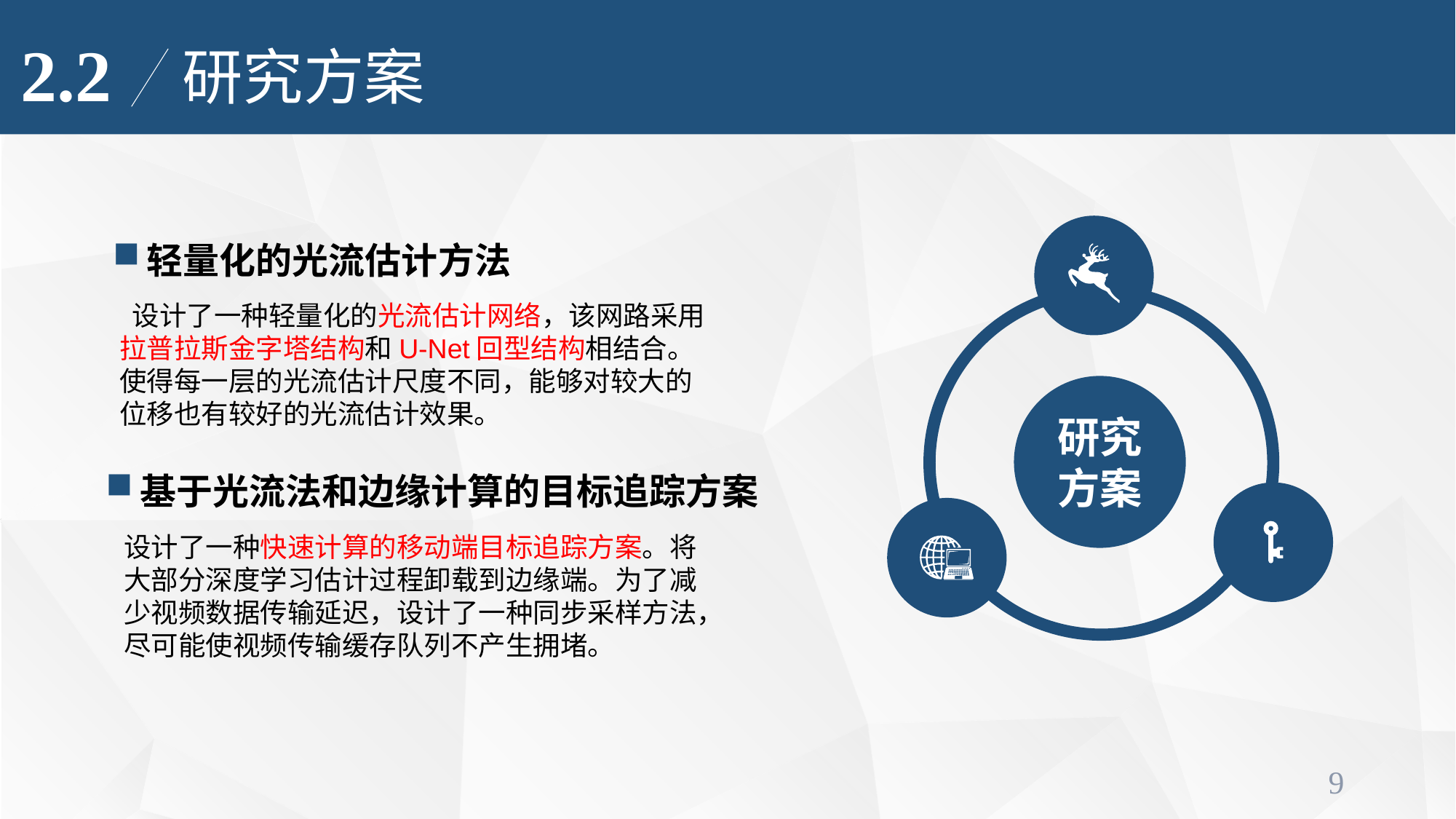

2.2
研究方案

轻量化的光流估计方法

 设计了一种轻量化的光流估计网络，该网路采用拉普拉斯金字塔结构和U-Net回型结构相结合。使得每一层的光流估计尺度不同，能够对较大的位移也有较好的光流估计效果。
研究
方案
基于光流法和边缘计算的目标追踪方案

设计了一种快速计算的移动端目标追踪方案。将大部分深度学习估计过程卸载到边缘端。为了减少视频数据传输延迟，设计了一种同步采样方法，尽可能使视频传输缓存队列不产生拥堵。
9